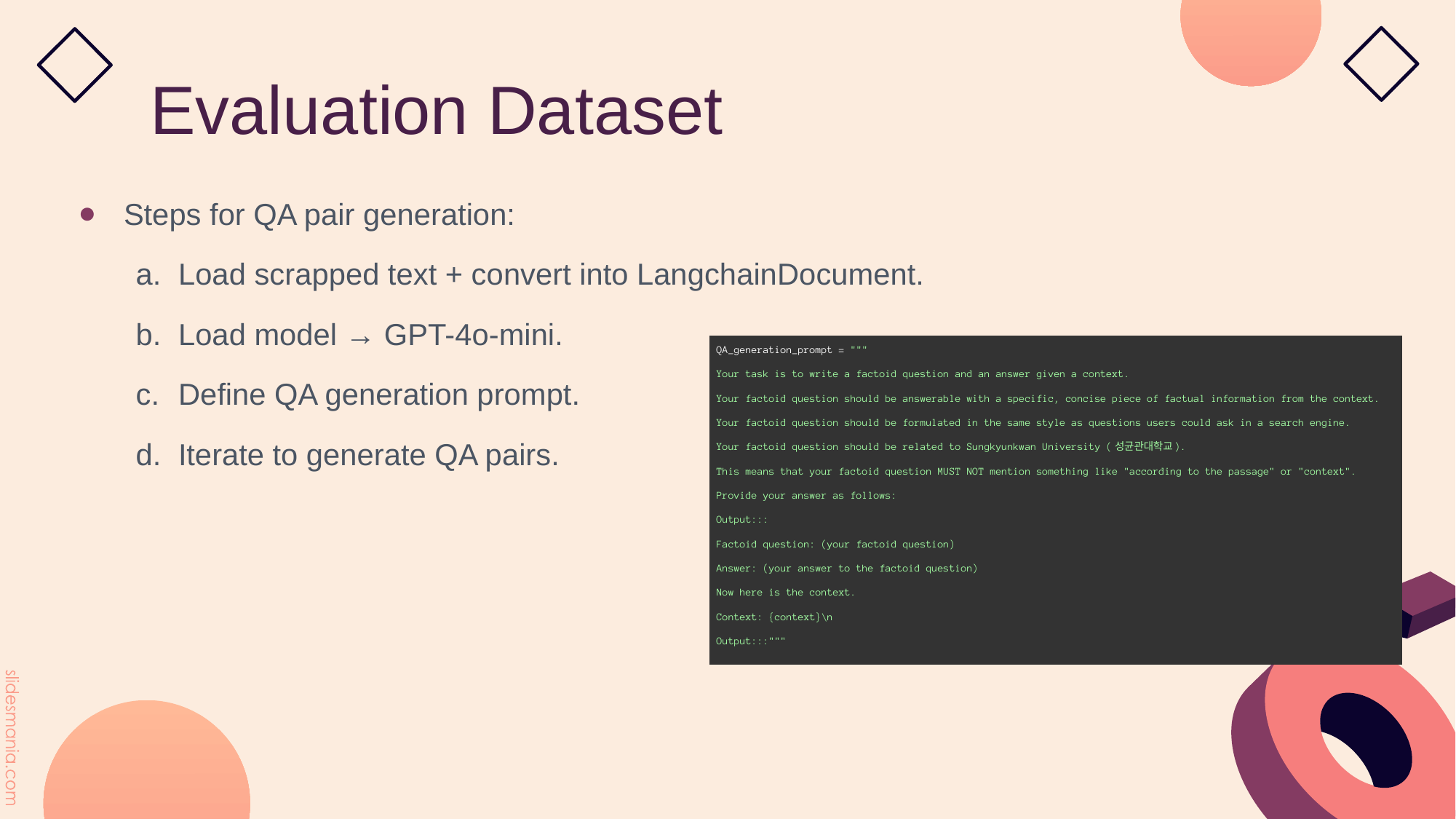

# Evaluation Dataset
Steps for QA pair generation:
Load scrapped text + convert into LangchainDocument.
Load model → GPT-4o-mini.
Define QA generation prompt.
Iterate to generate QA pairs.
| QA\_generation\_prompt = """ Your task is to write a factoid question and an answer given a context. Your factoid question should be answerable with a specific, concise piece of factual information from the context. Your factoid question should be formulated in the same style as questions users could ask in a search engine. Your factoid question should be related to Sungkyunkwan University (성균관대학교). This means that your factoid question MUST NOT mention something like "according to the passage" or "context". Provide your answer as follows: Output::: Factoid question: (your factoid question) Answer: (your answer to the factoid question) Now here is the context. Context: {context}\n Output:::""" |
| --- |